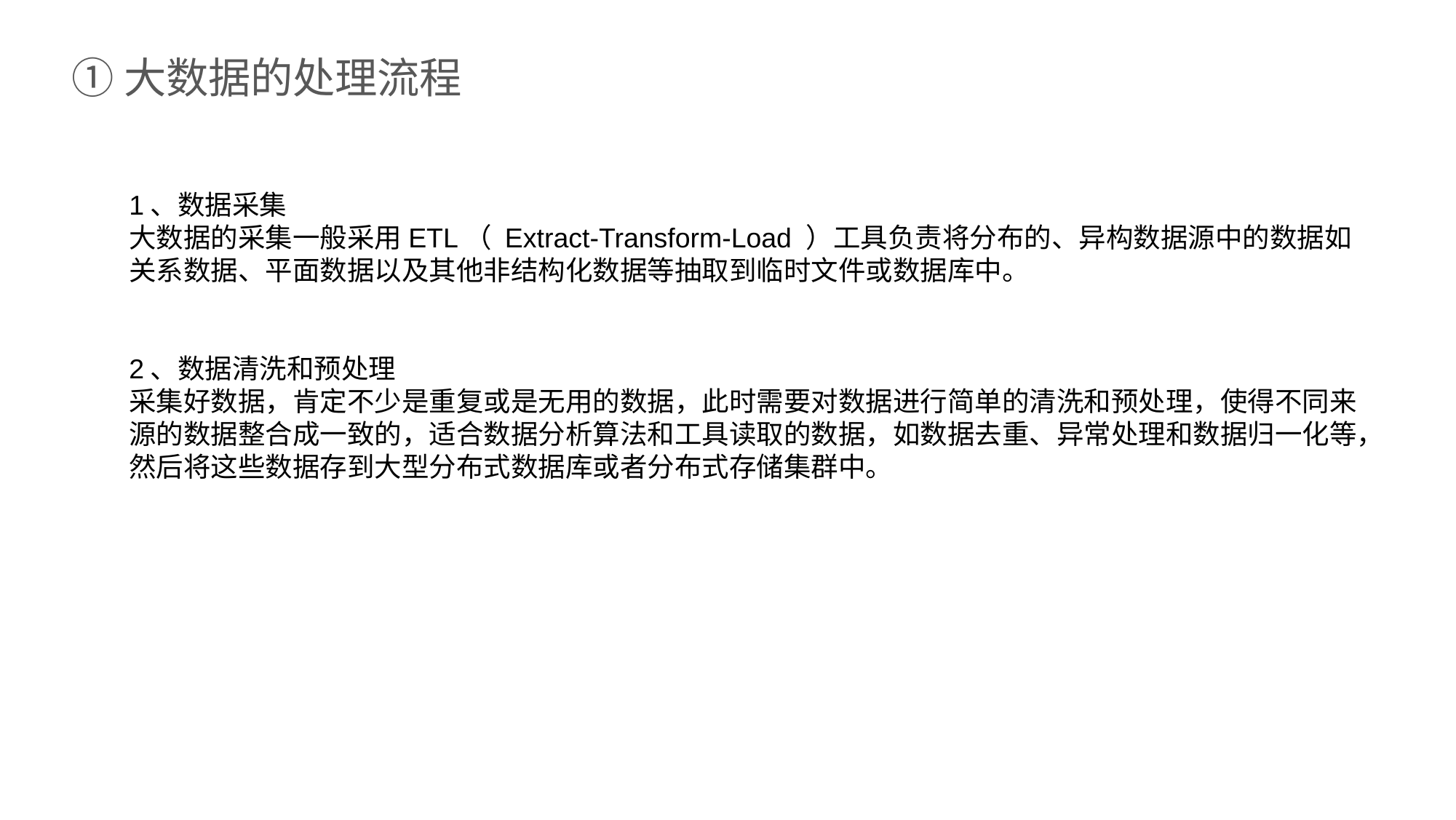

①大数据的处理流程
1、数据采集
大数据的采集一般采用ETL（ Extract-Transform-Load ）工具负责将分布的、异构数据源中的数据如关系数据、平面数据以及其他非结构化数据等抽取到临时文件或数据库中。

2、数据清洗和预处理
采集好数据，肯定不少是重复或是无用的数据，此时需要对数据进行简单的清洗和预处理，使得不同来源的数据整合成一致的，适合数据分析算法和工具读取的数据，如数据去重、异常处理和数据归一化等，然后将这些数据存到大型分布式数据库或者分布式存储集群中。